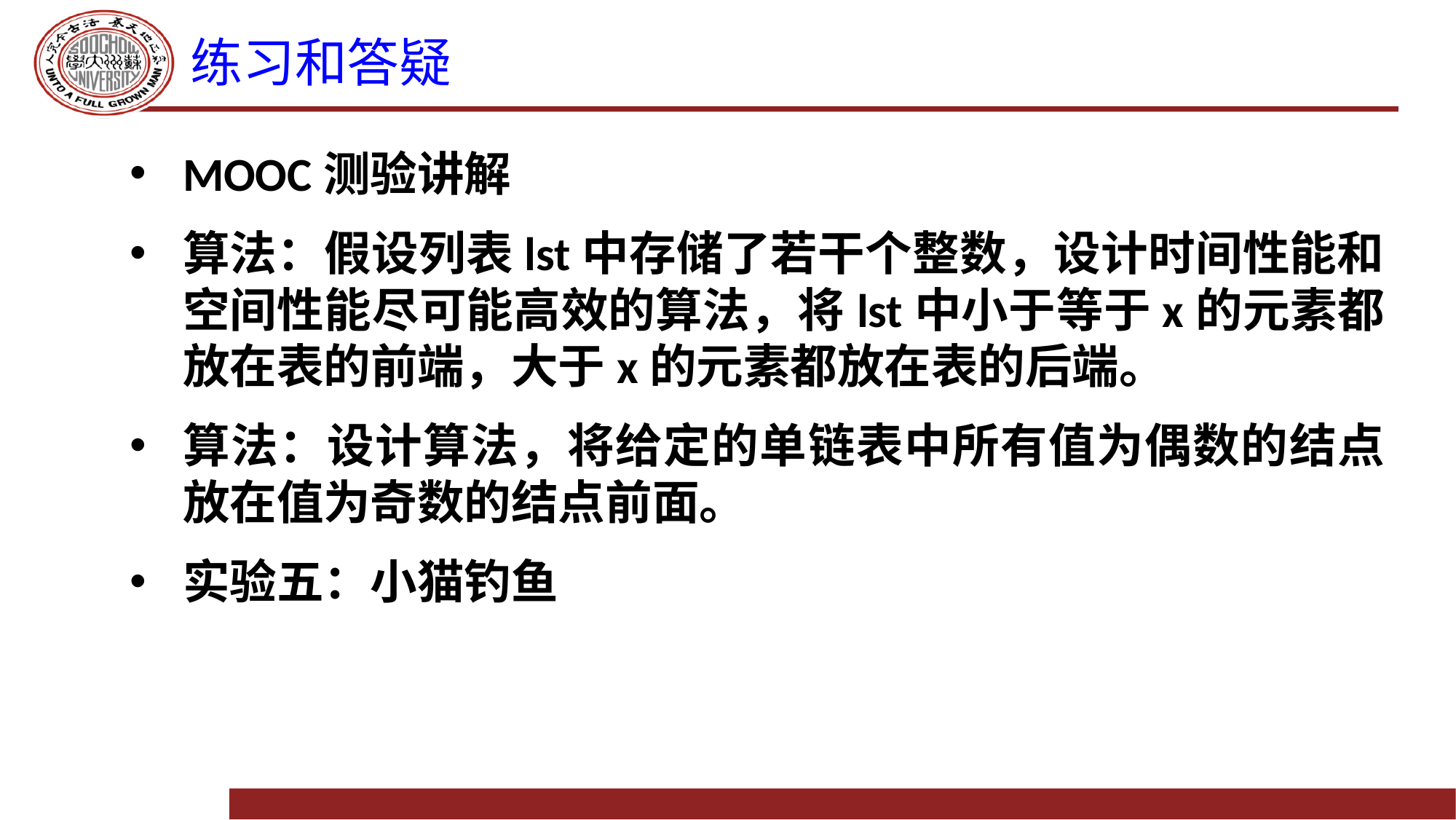

# 练习和答疑
MOOC测验讲解
算法：假设列表lst中存储了若干个整数，设计时间性能和空间性能尽可能高效的算法，将lst中小于等于x的元素都放在表的前端，大于x的元素都放在表的后端。
算法：设计算法，将给定的单链表中所有值为偶数的结点放在值为奇数的结点前面。
实验五：小猫钓鱼